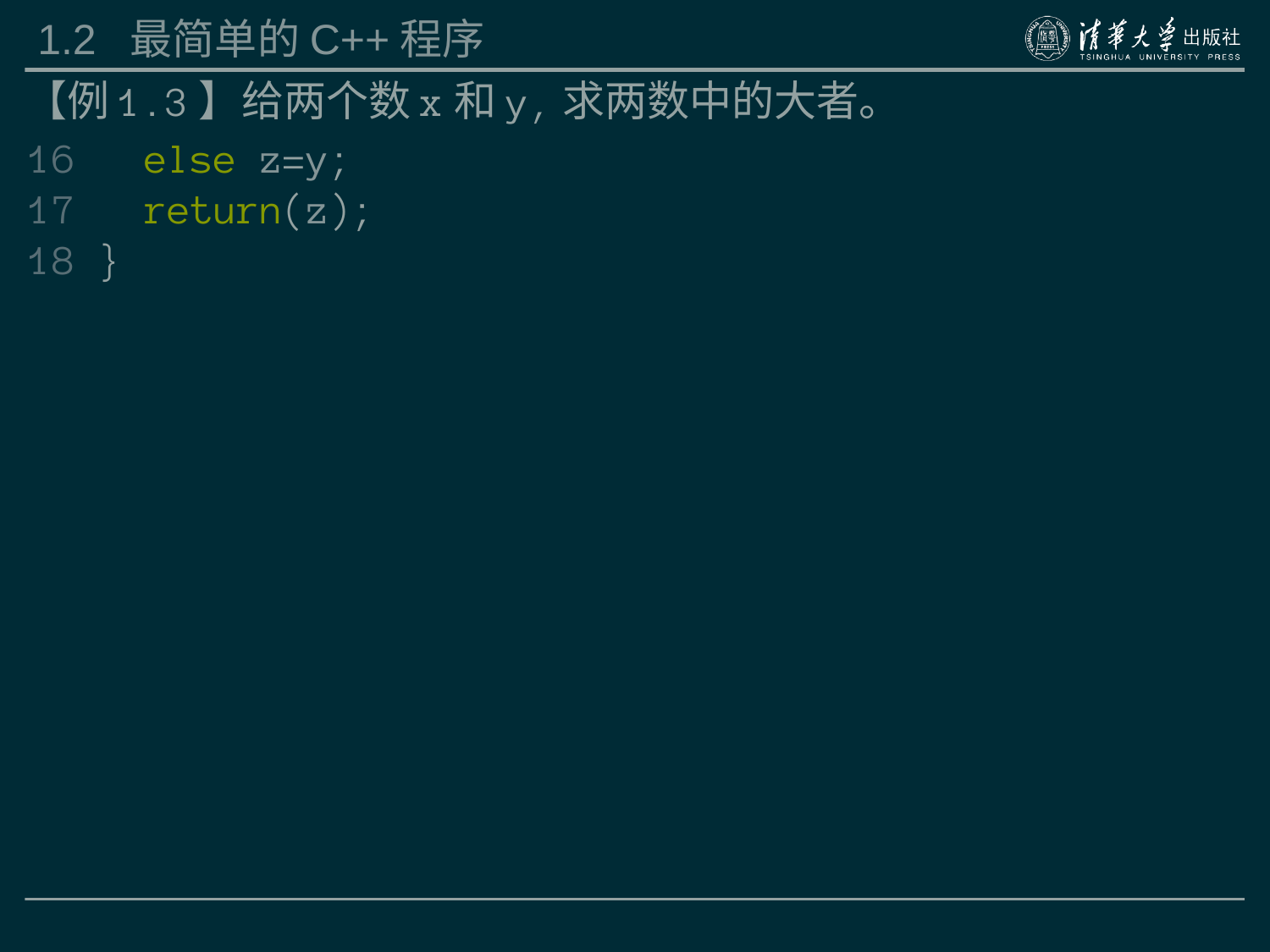

# 1.2  最简单的C++程序
【例1.3】给两个数x和y,求两数中的大者。
16   else z=y;
17   return(z);
18 }